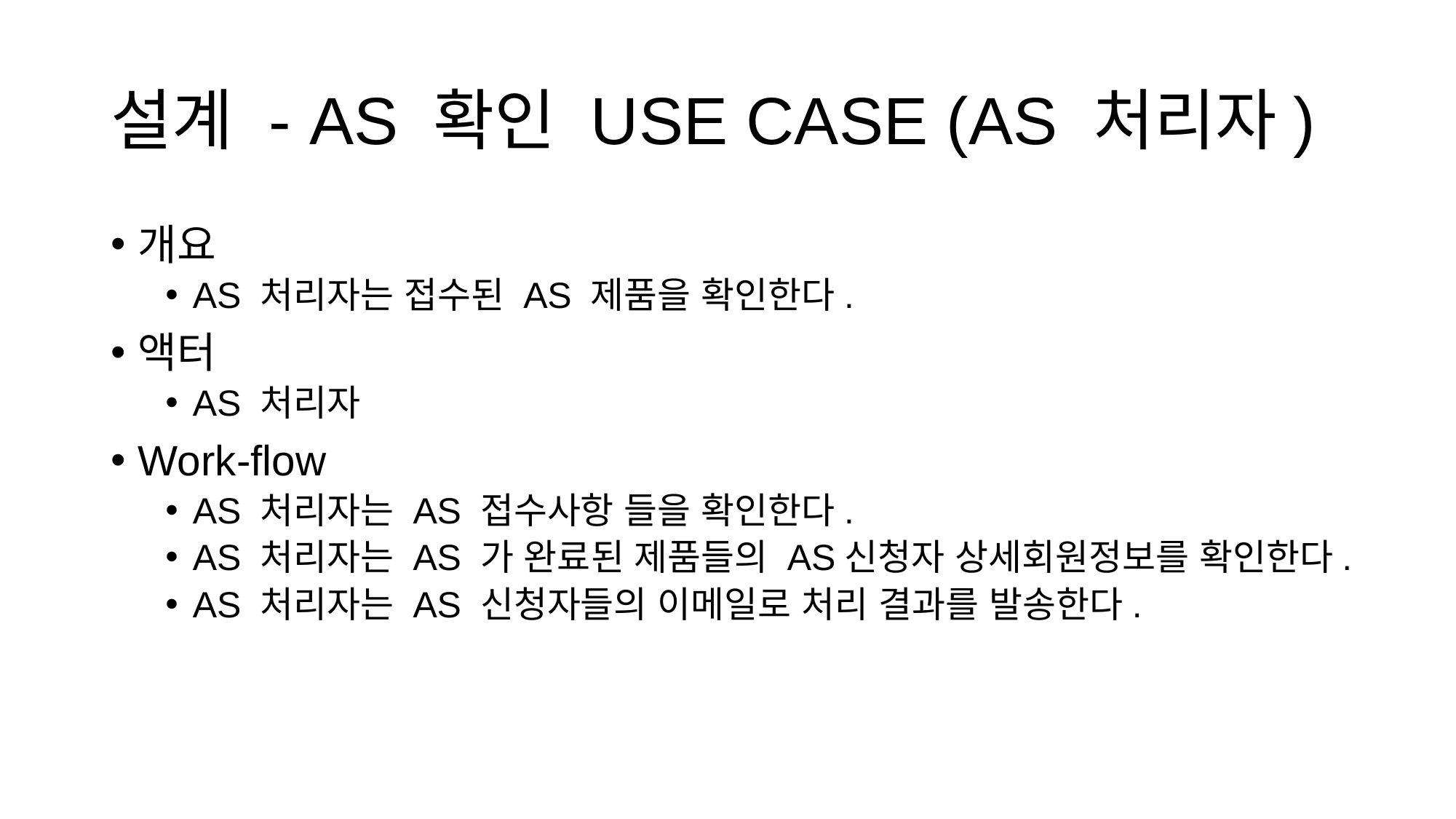

# 설계 - AS 확인 USE CASE (AS 처리자)
개요
AS 처리자는 접수된 AS 제품을 확인한다.
액터
AS 처리자
Work-flow
AS 처리자는 AS 접수사항 들을 확인한다.
AS 처리자는 AS 가 완료된 제품들의 AS신청자 상세회원정보를 확인한다.
AS 처리자는 AS 신청자들의 이메일로 처리 결과를 발송한다.